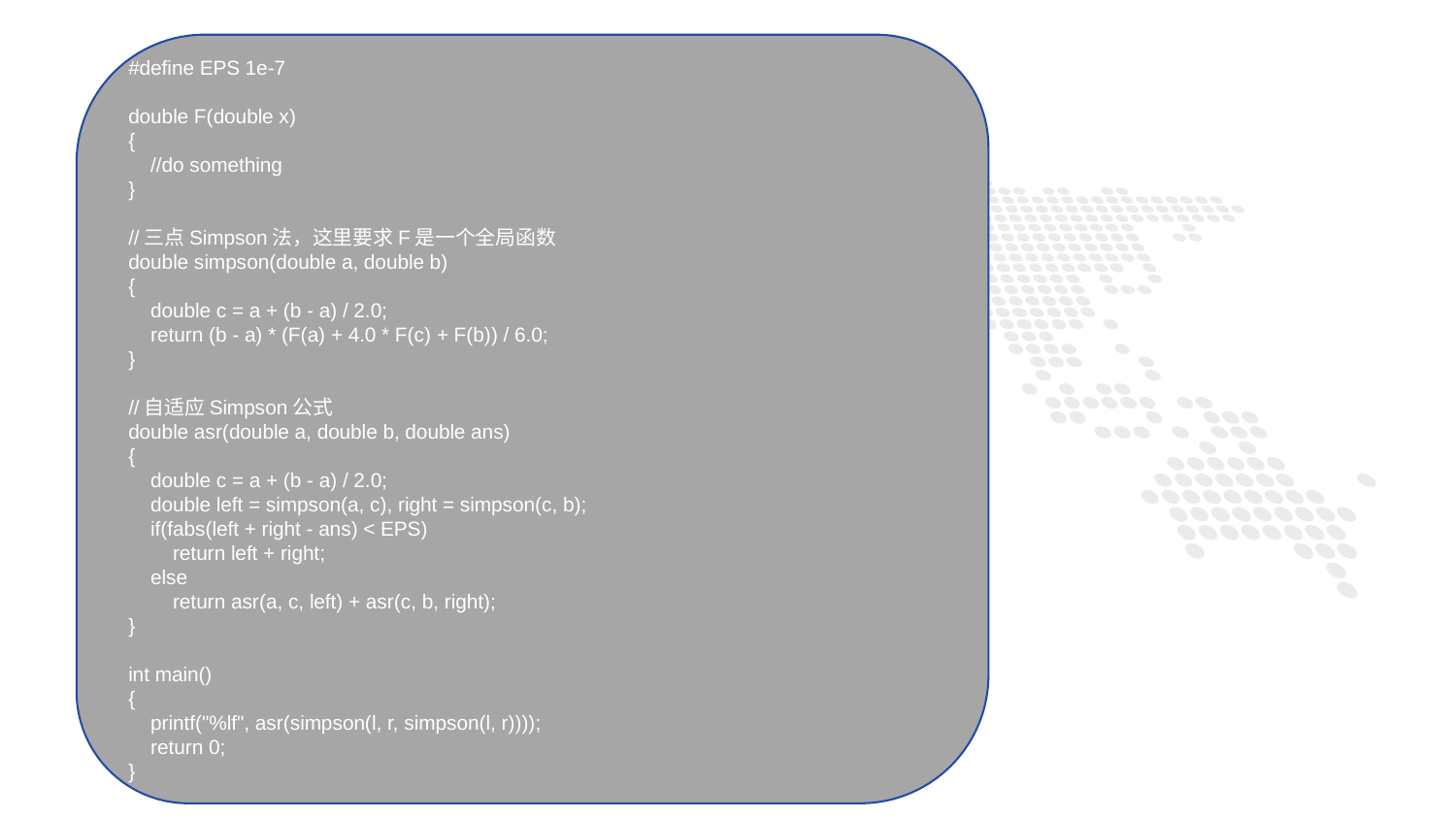

#define EPS 1e-7

double F(double x)
{
    //do something
}

//三点Simpson法，这里要求F是一个全局函数
double simpson(double a, double b)
{
    double c = a + (b - a) / 2.0;
    return (b - a) * (F(a) + 4.0 * F(c) + F(b)) / 6.0;
}

//自适应Simpson公式
double asr(double a, double b, double ans)
{
    double c = a + (b - a) / 2.0;
    double left = simpson(a, c), right = simpson(c, b);
    if(fabs(left + right - ans) < EPS)
        return left + right;
    else
        return asr(a, c, left) + asr(c, b, right);
}

int main()
{
    printf("%lf", asr(simpson(l, r, simpson(l, r))));
    return 0;
}
1
PART  ONE